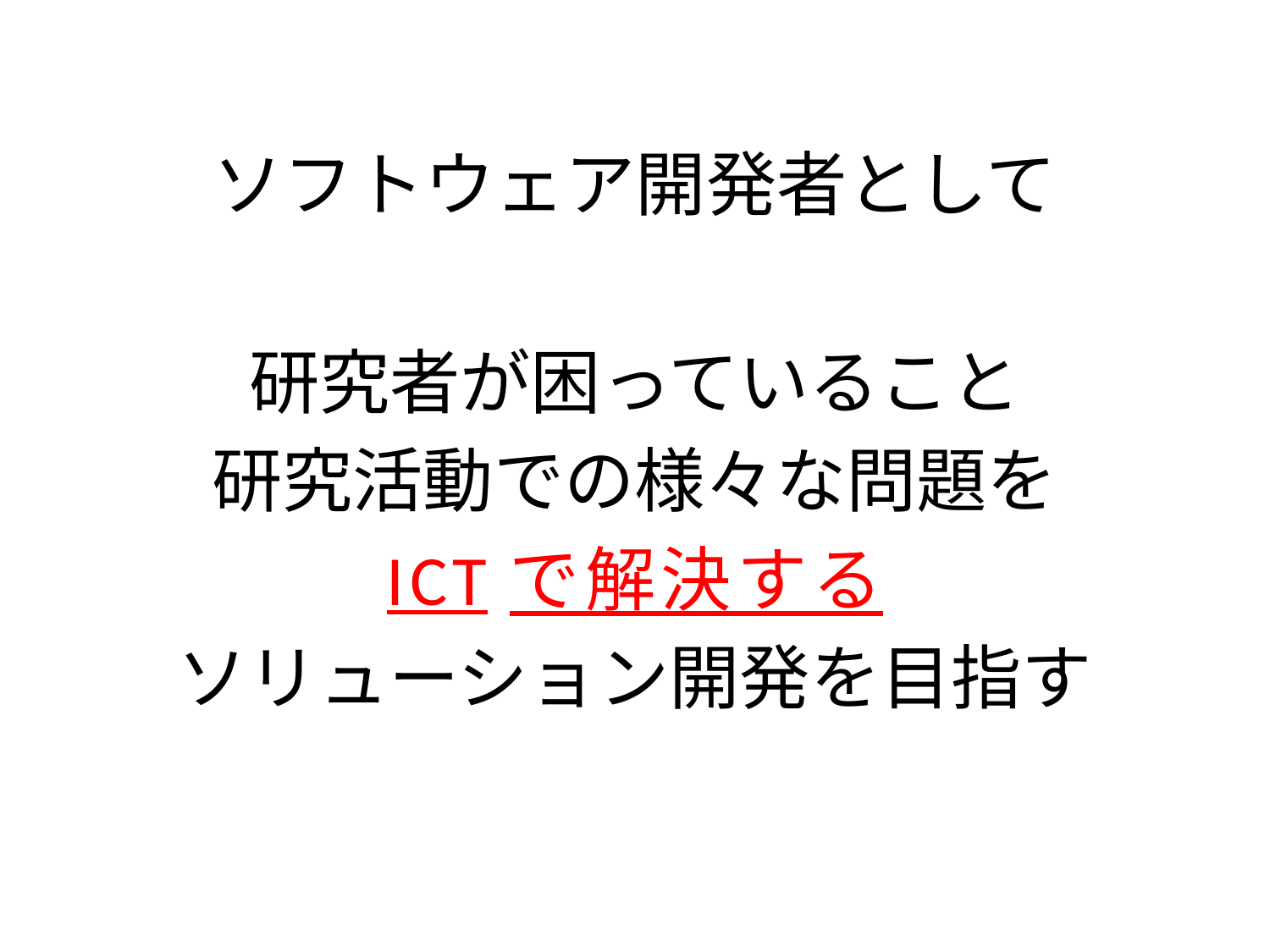

ソフトウェア開発者として

研究者が困っていること
研究活動での様々な問題を
ICTで解決する
ソリューション開発を目指す